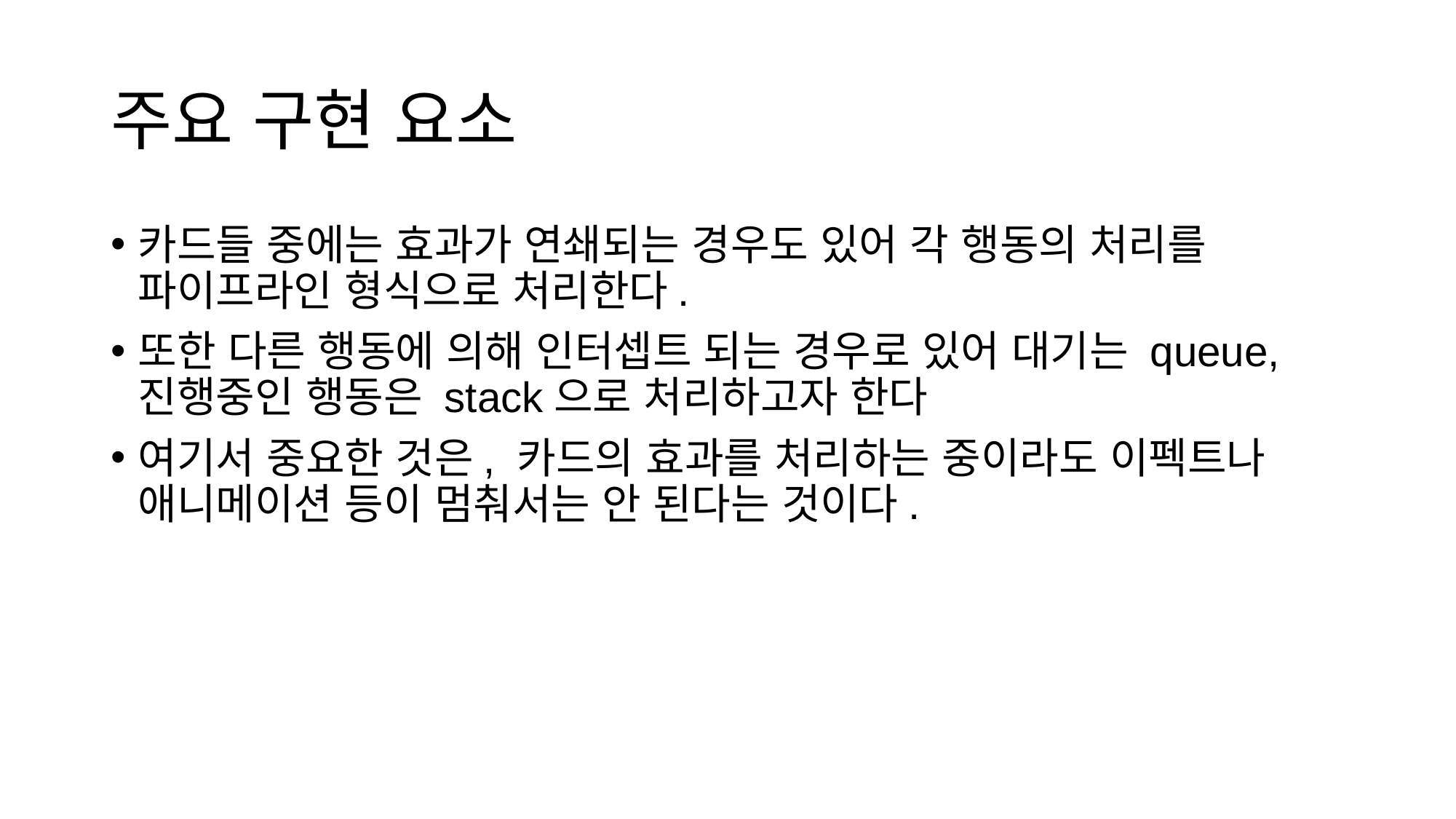

# 주요 구현 요소
카드들 중에는 효과가 연쇄되는 경우도 있어 각 행동의 처리를 파이프라인 형식으로 처리한다.
또한 다른 행동에 의해 인터셉트 되는 경우로 있어 대기는 queue, 진행중인 행동은 stack으로 처리하고자 한다
여기서 중요한 것은, 카드의 효과를 처리하는 중이라도 이펙트나 애니메이션 등이 멈춰서는 안 된다는 것이다.